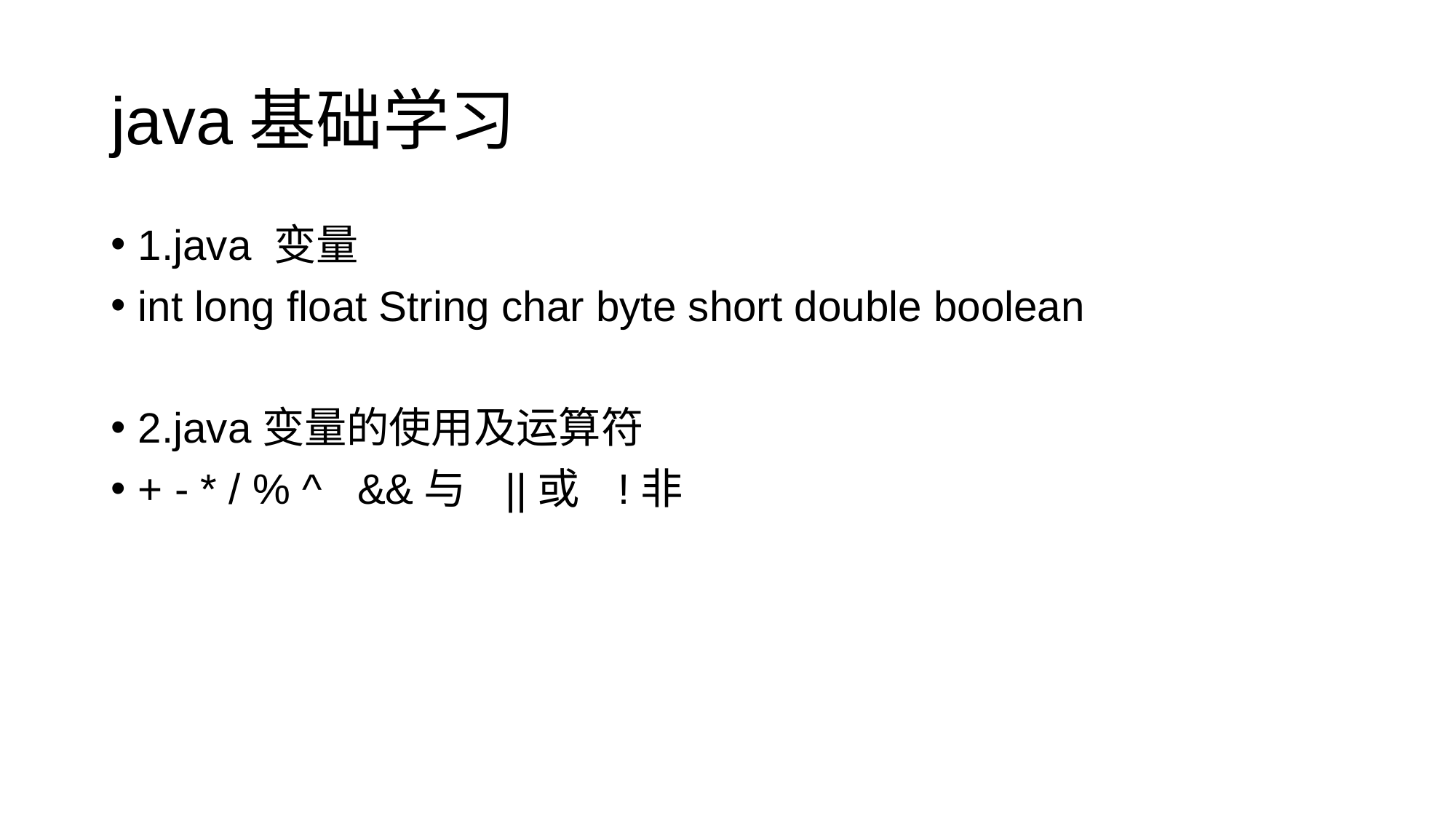

# java基础学习
1.java 变量
int long float String char byte short double boolean

2.java变量的使用及运算符
+ - * / % ^   &&与   ||或   !非